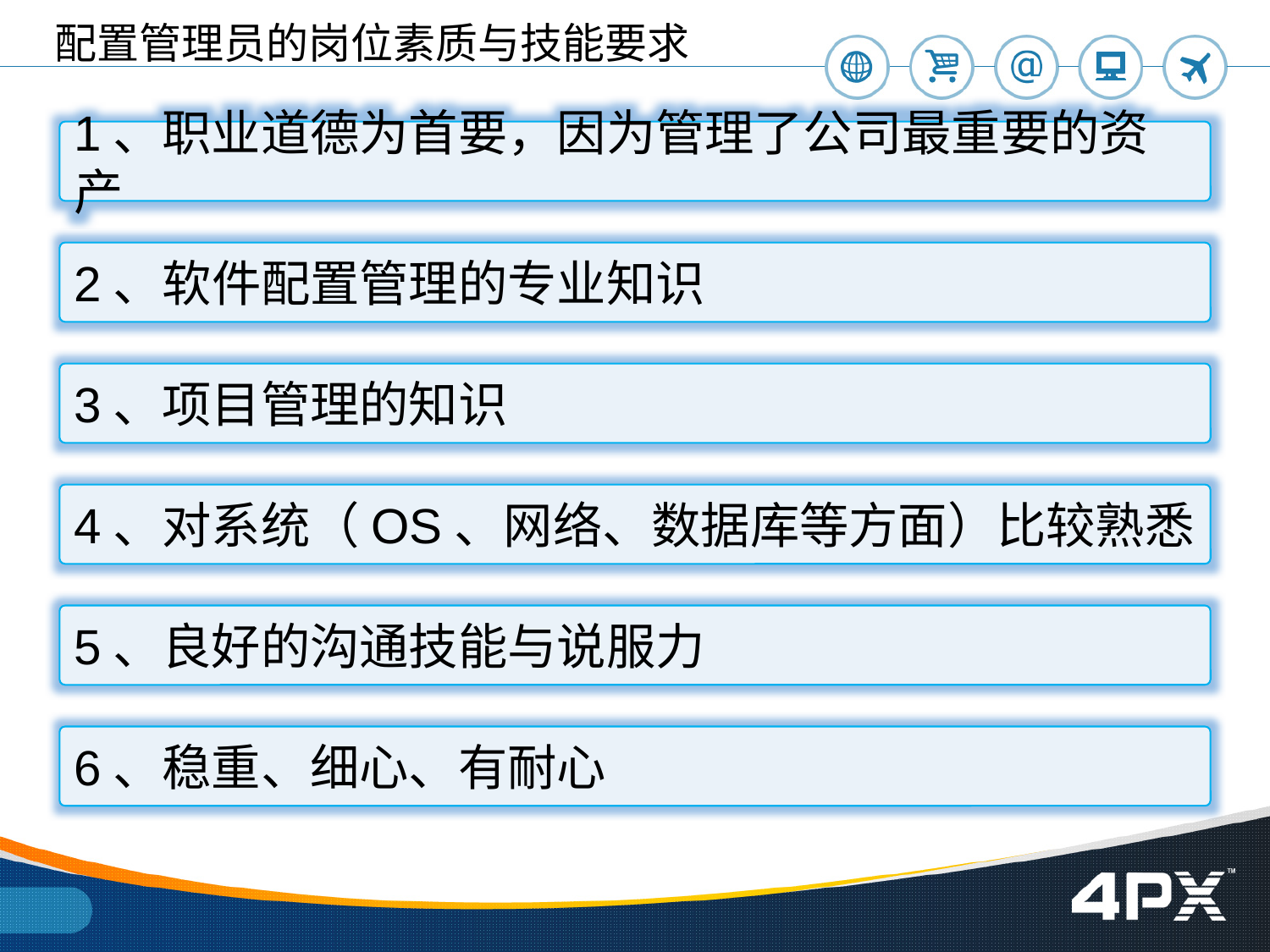

配置管理员的岗位素质与技能要求
1、职业道德为首要，因为管理了公司最重要的资产
2、软件配置管理的专业知识
3、项目管理的知识
4、对系统（OS、网络、数据库等方面）比较熟悉
5、良好的沟通技能与说服力
6、稳重、细心、有耐心